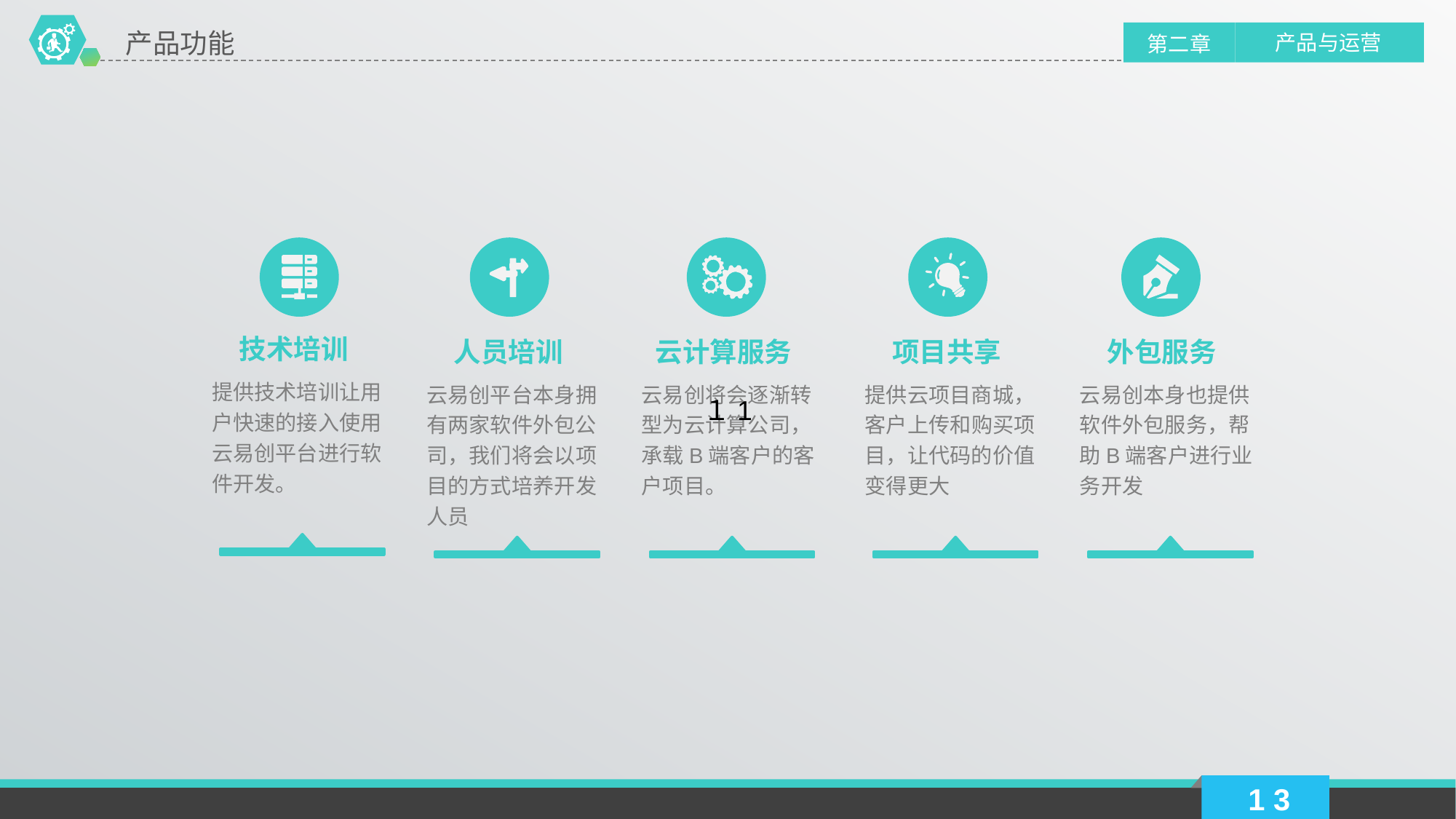

产品功能

产品与运营
第二章

技术培训
人员培训
云计算服务
项目共享
外包服务
提供技术培训让用户快速的接入使用云易创平台进行软件开发。
云易创平台本身拥有两家软件外包公司，我们将会以项目的方式培养开发人员
云易创将会逐渐转型为云计算公司，承载B端客户的客户项目。
提供云项目商城，客户上传和购买项目，让代码的价值变得更大
云易创本身也提供软件外包服务，帮助B端客户进行业务开发
１1

1 3

延时符